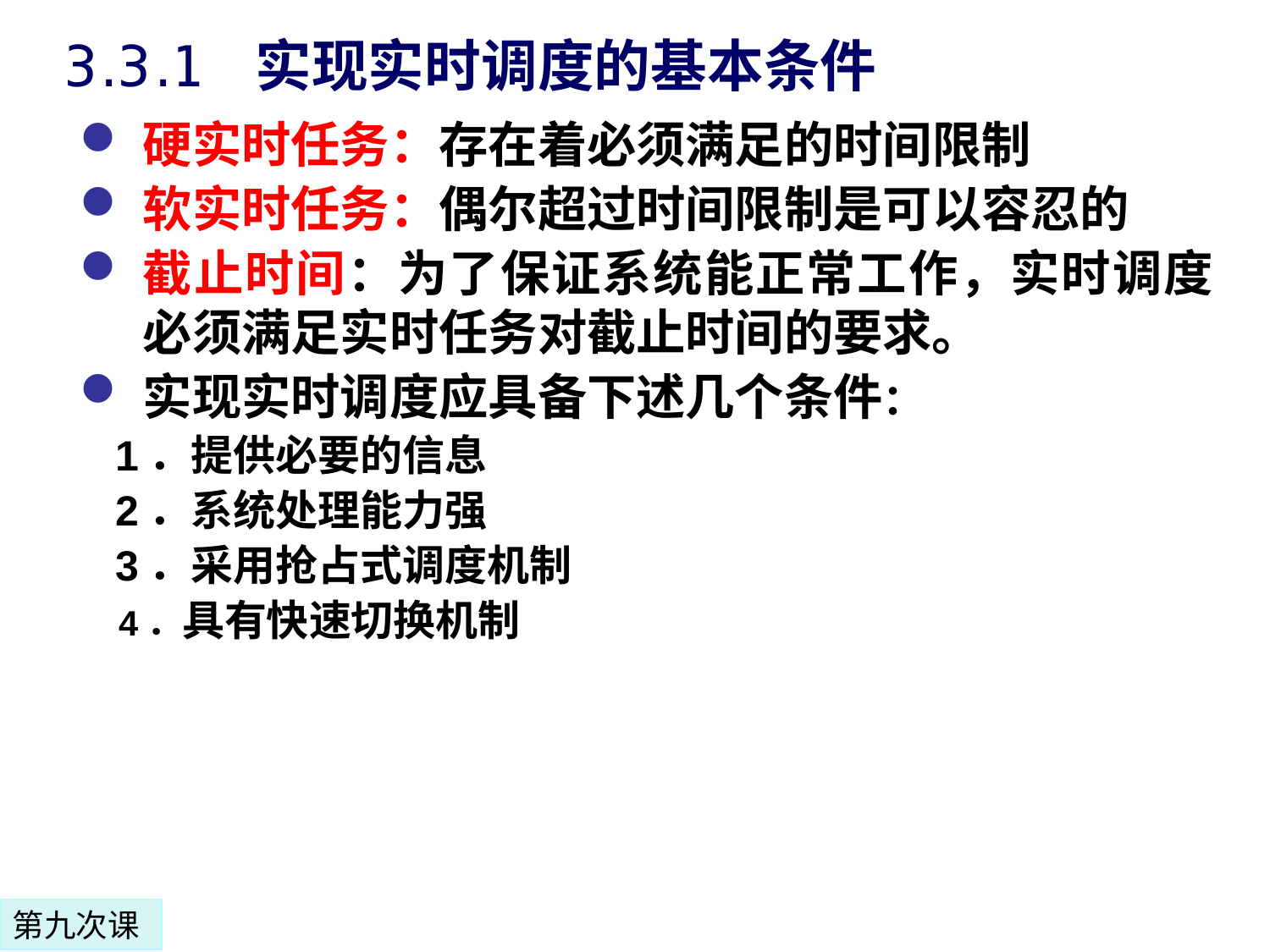

# 3.3.1  实现实时调度的基本条件
硬实时任务：存在着必须满足的时间限制
软实时任务：偶尔超过时间限制是可以容忍的
截止时间：为了保证系统能正常工作，实时调度必须满足实时任务对截止时间的要求。
实现实时调度应具备下述几个条件：
   1．提供必要的信息
   2．系统处理能力强
   3．采用抢占式调度机制
    4．具有快速切换机制
63
第九次课